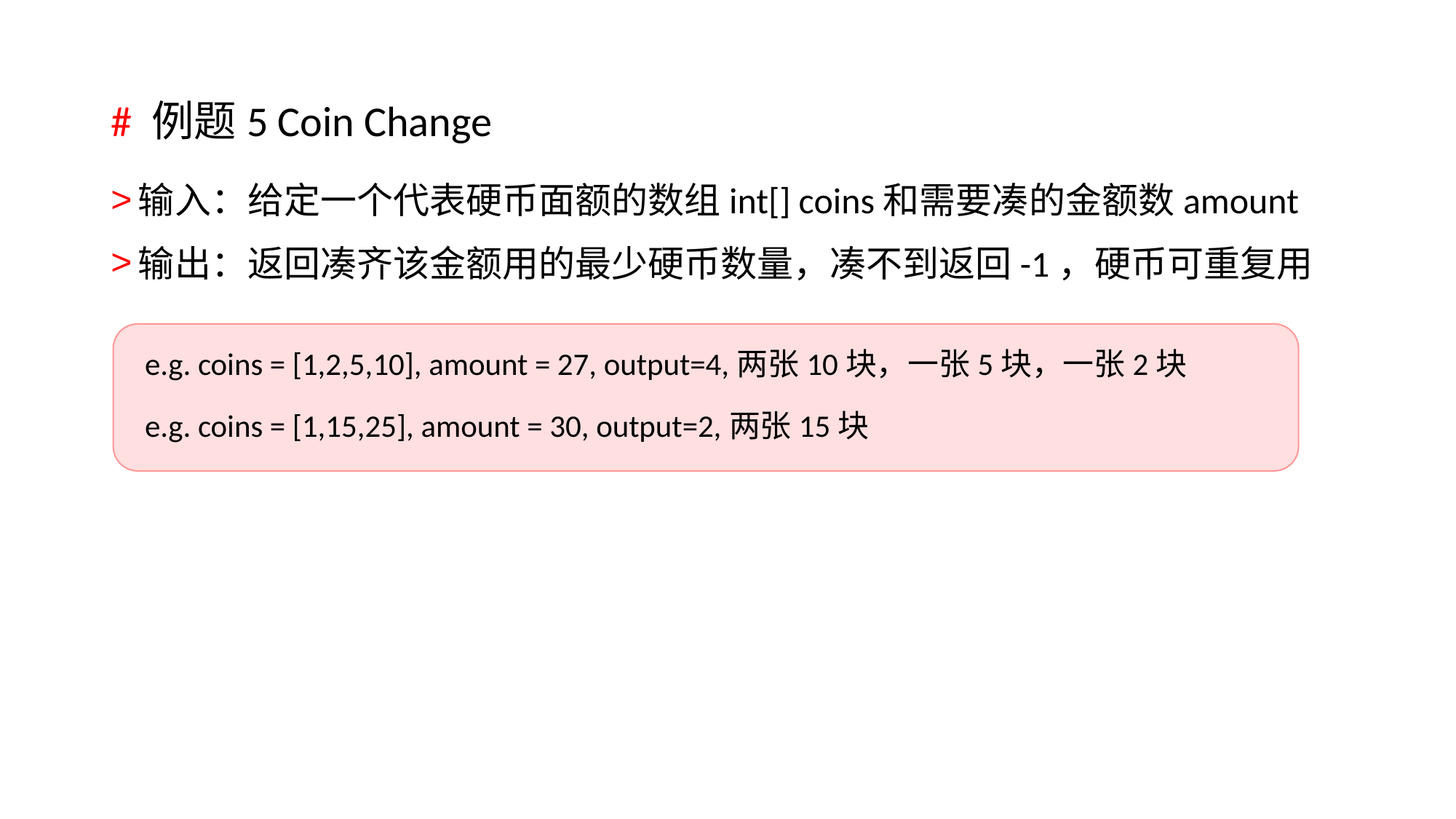

# # 例题5 Coin Change
输入：给定一个代表硬币面额的数组int[] coins和需要凑的金额数amount
输出：返回凑齐该金额用的最少硬币数量，凑不到返回-1，硬币可重复用

e.g. coins = [1,2,5,10], amount = 27, output=4,两张10块，一张5块，一张2块
e.g. coins = [1,15,25], amount = 30, output=2,两张15块